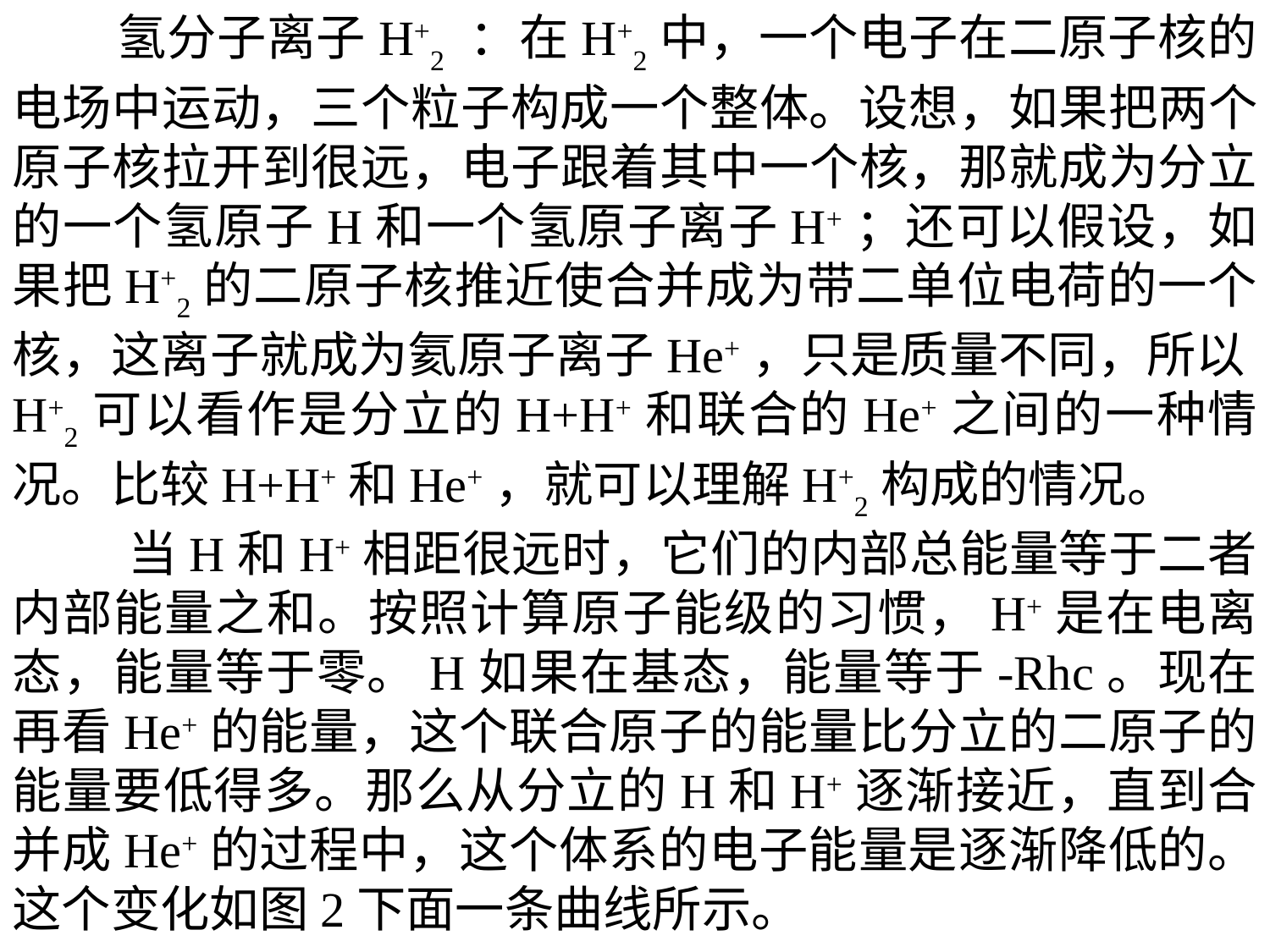

氢分子离子H+2 ：在H+2中，一个电子在二原子核的电场中运动，三个粒子构成一个整体。设想，如果把两个原子核拉开到很远，电子跟着其中一个核，那就成为分立的一个氢原子H和一个氢原子离子H+；还可以假设，如果把H+2的二原子核推近使合并成为带二单位电荷的一个核，这离子就成为氦原子离子He+，只是质量不同，所以H+2可以看作是分立的H+H+和联合的He+之间的一种情况。比较H+H+和He+，就可以理解H+2构成的情况。
         当H和H+相距很远时，它们的内部总能量等于二者内部能量之和。按照计算原子能级的习惯，H+是在电离态，能量等于零。H如果在基态，能量等于-Rhc。现在再看He+的能量，这个联合原子的能量比分立的二原子的能量要低得多。那么从分立的H和H+逐渐接近，直到合并成He+的过程中，这个体系的电子能量是逐渐降低的。这个变化如图2下面一条曲线所示。